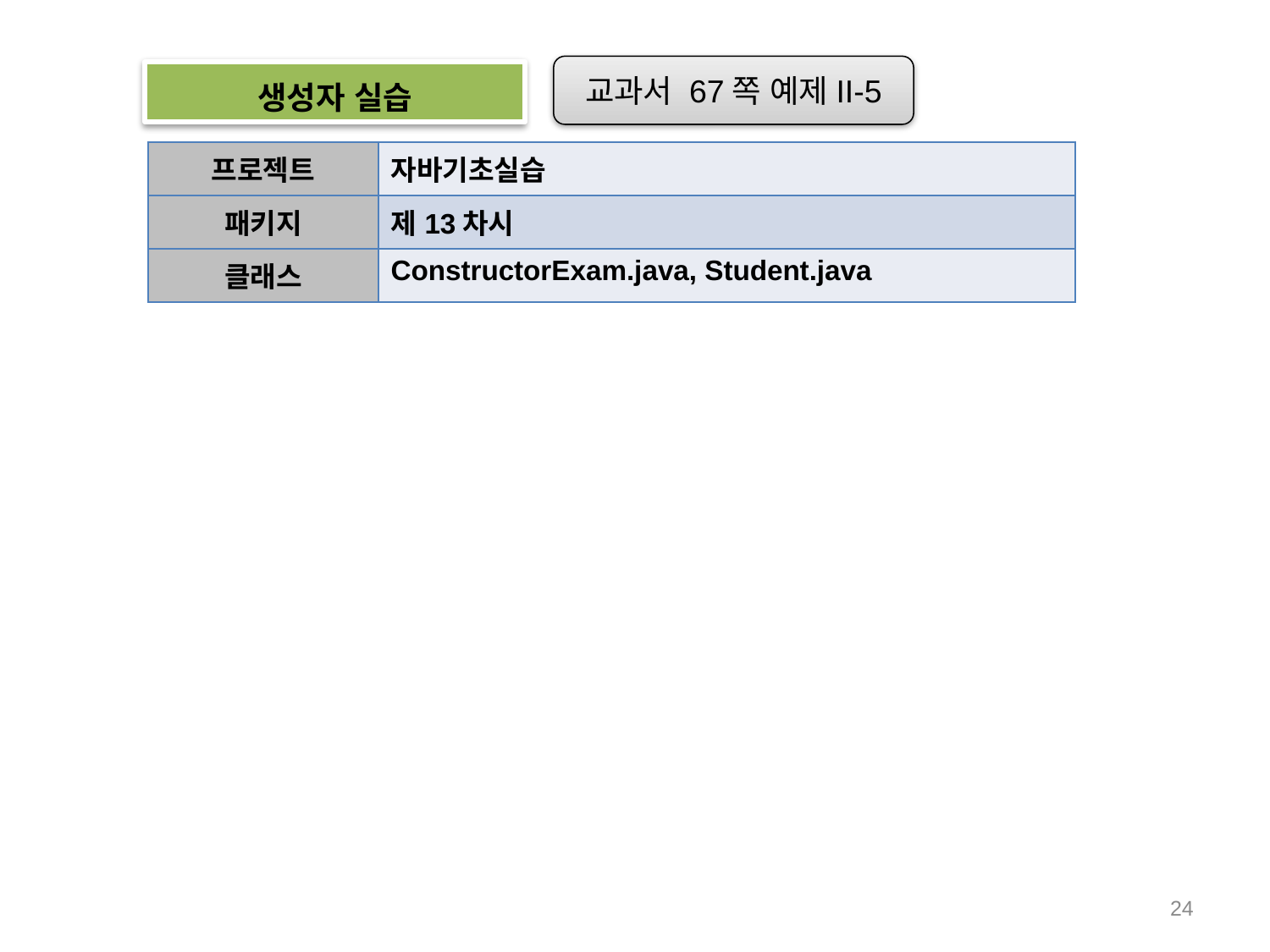

교과서 67쪽 예제II-5
생성자 실습
| 프로젝트 | 자바기초실습 |
| --- | --- |
| 패키지 | 제13차시 |
| 클래스 | ConstructorExam.java, Student.java |
24